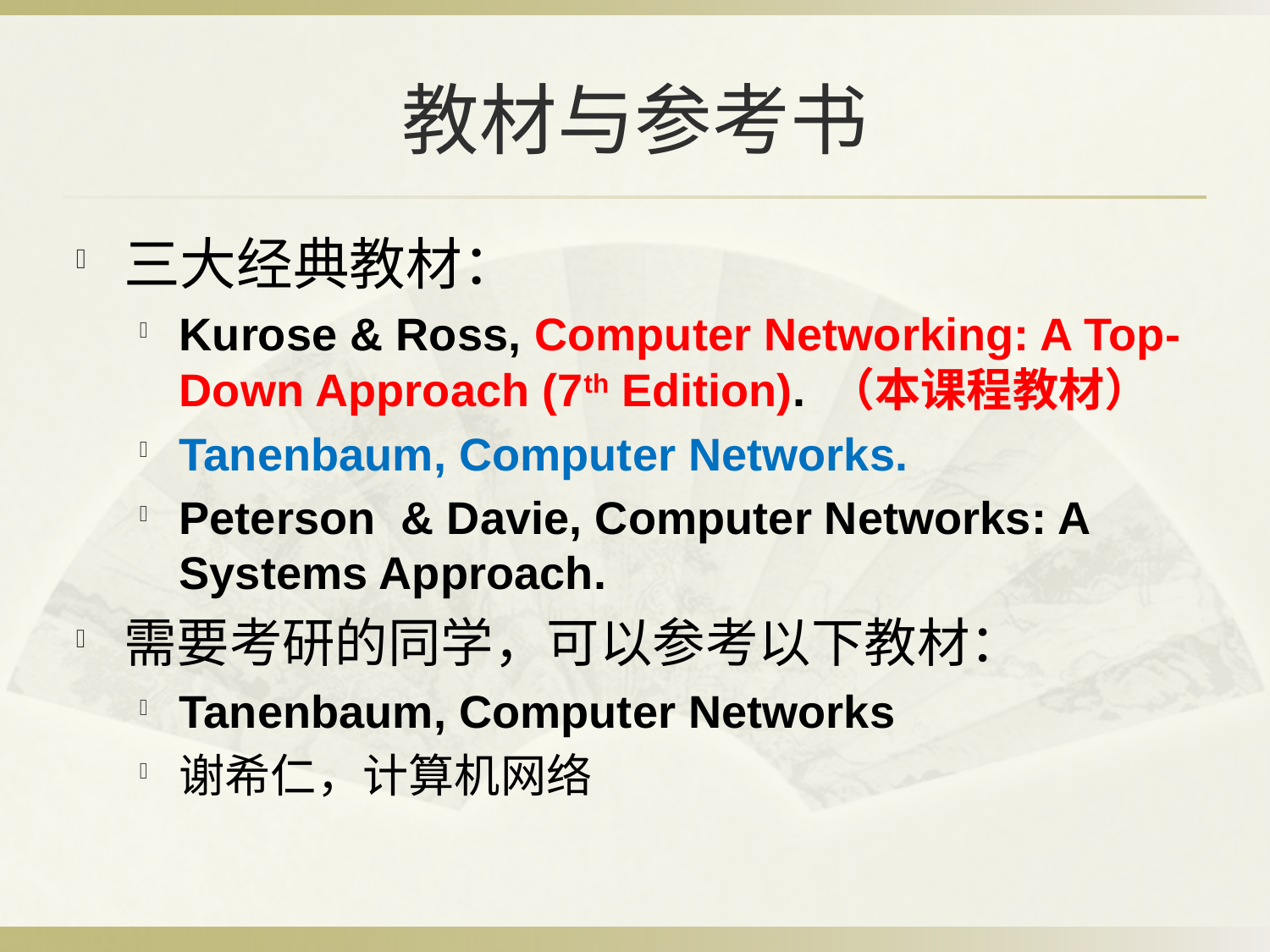

# 教材与参考书
三大经典教材：
Kurose & Ross, Computer Networking: A Top-Down Approach (7th Edition). （本课程教材）
Tanenbaum, Computer Networks.
Peterson  & Davie, Computer Networks: A Systems Approach.
需要考研的同学，可以参考以下教材：
Tanenbaum, Computer Networks
谢希仁，计算机网络